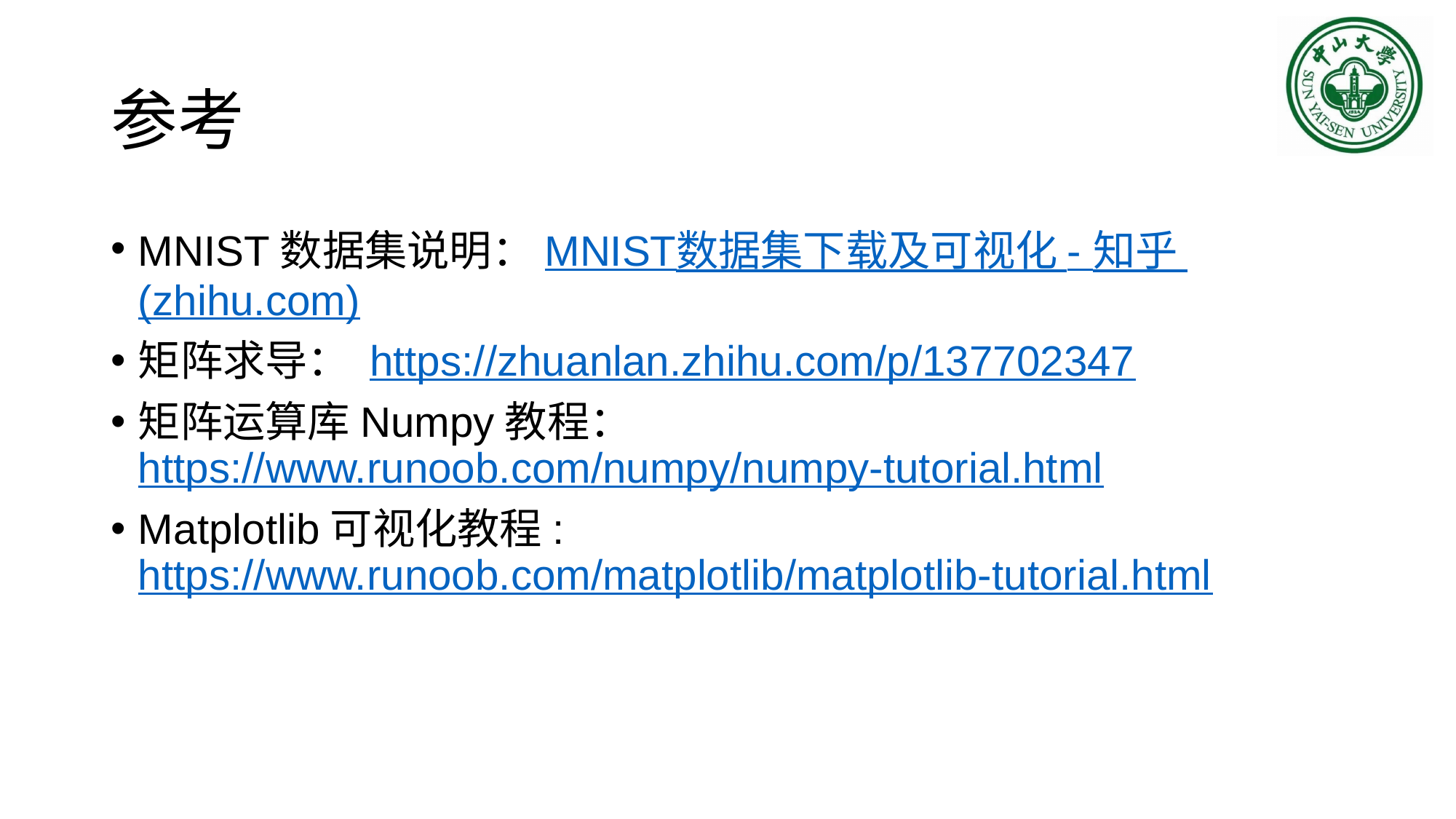

# 参考
MNIST数据集说明：MNIST数据集下载及可视化 - 知乎 (zhihu.com)
矩阵求导： https://zhuanlan.zhihu.com/p/137702347
矩阵运算库Numpy教程： https://www.runoob.com/numpy/numpy-tutorial.html
Matplotlib可视化教程: https://www.runoob.com/matplotlib/matplotlib-tutorial.html